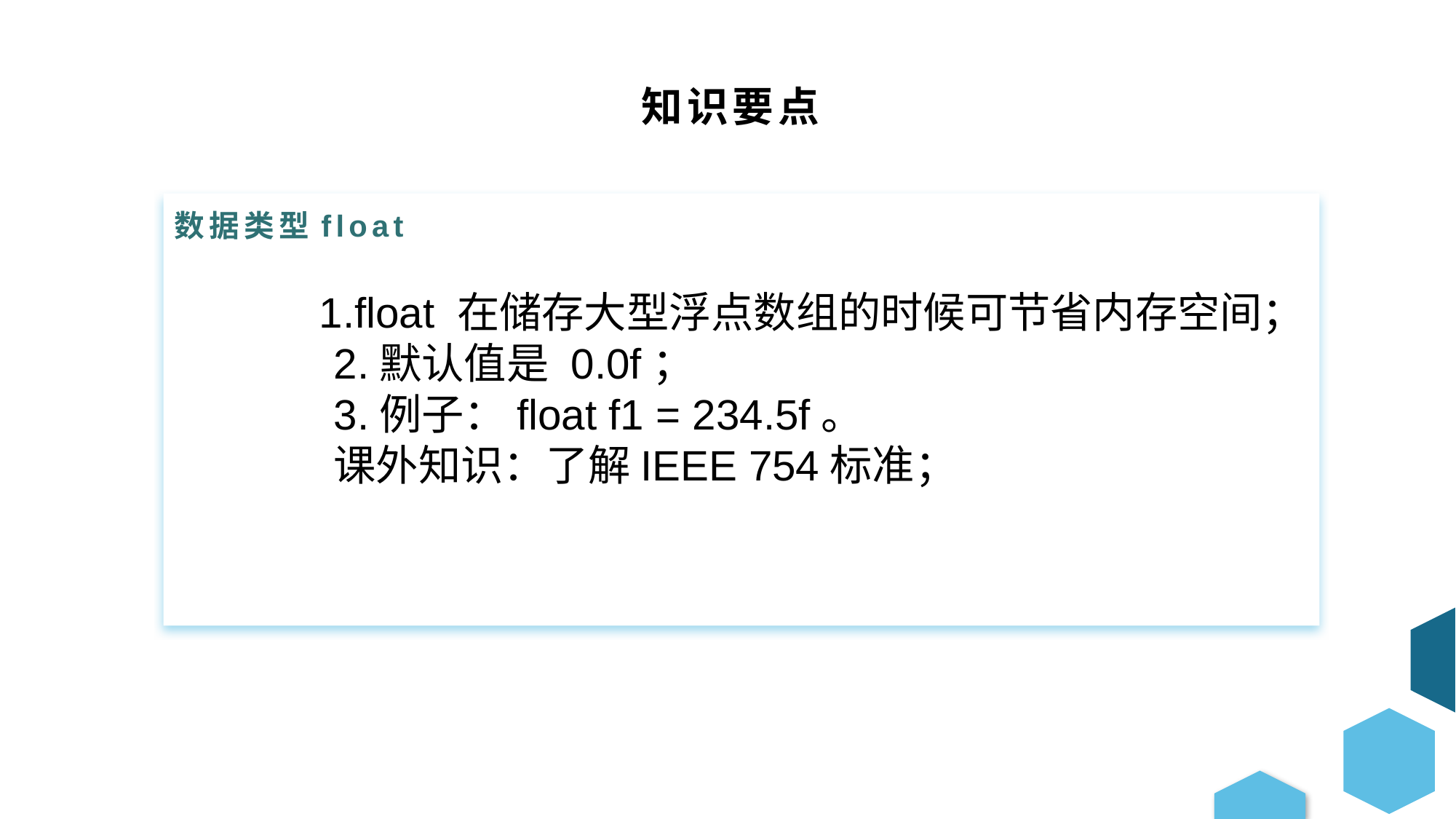

知识要点

数据类型floatt
        1.float 在储存大型浮点数组的时候可节省内存空间；
	2.默认值是 0.0f；
	3.例子：float f1 = 234.5f。
	课外知识：了解IEEE 754标准；